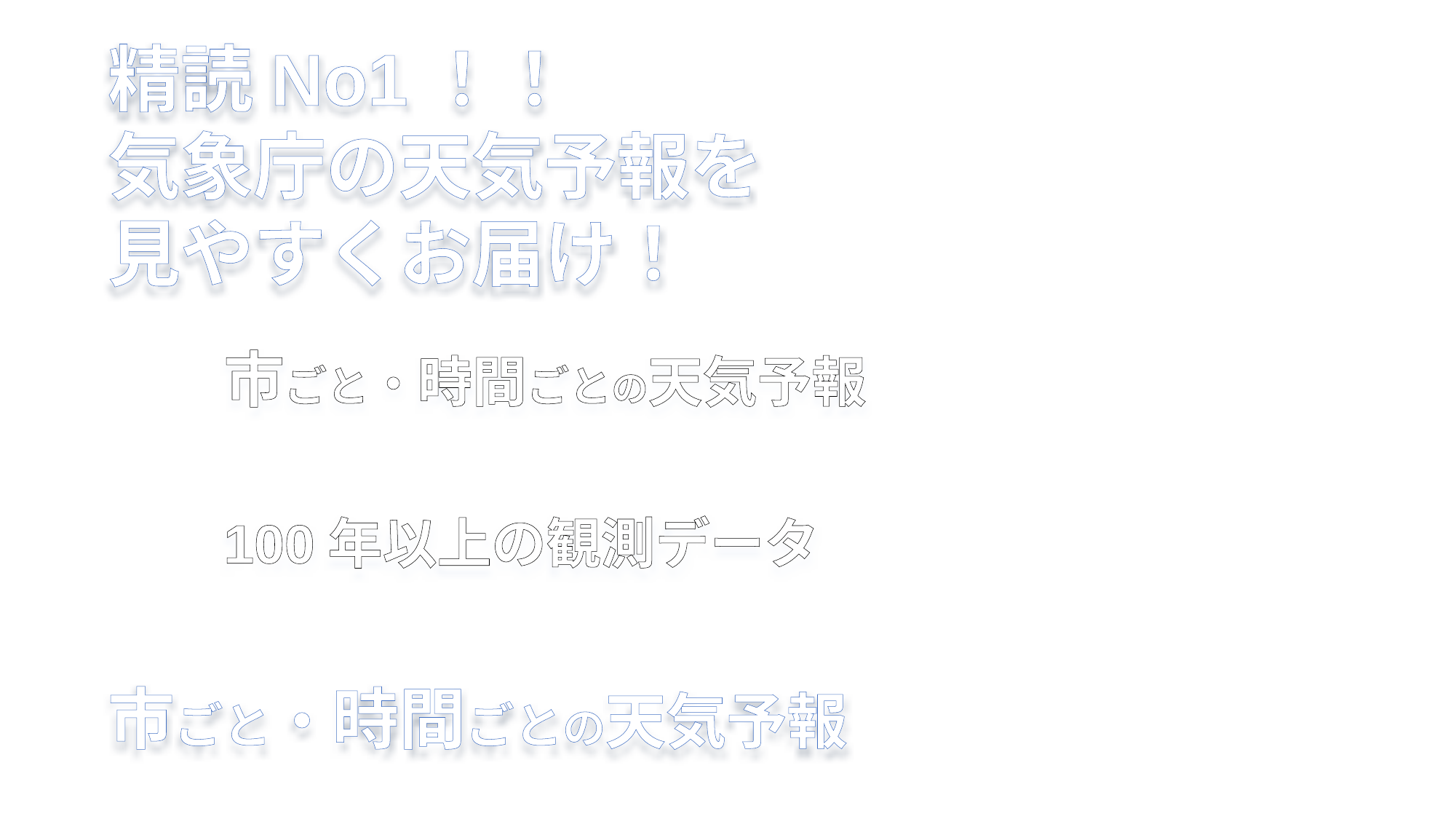

精読No1！！
気象庁の天気予報を
見やすくお届け！
市ごと・時間ごとの天気予報
100年以上の観測データ
市ごと・時間ごとの天気予報